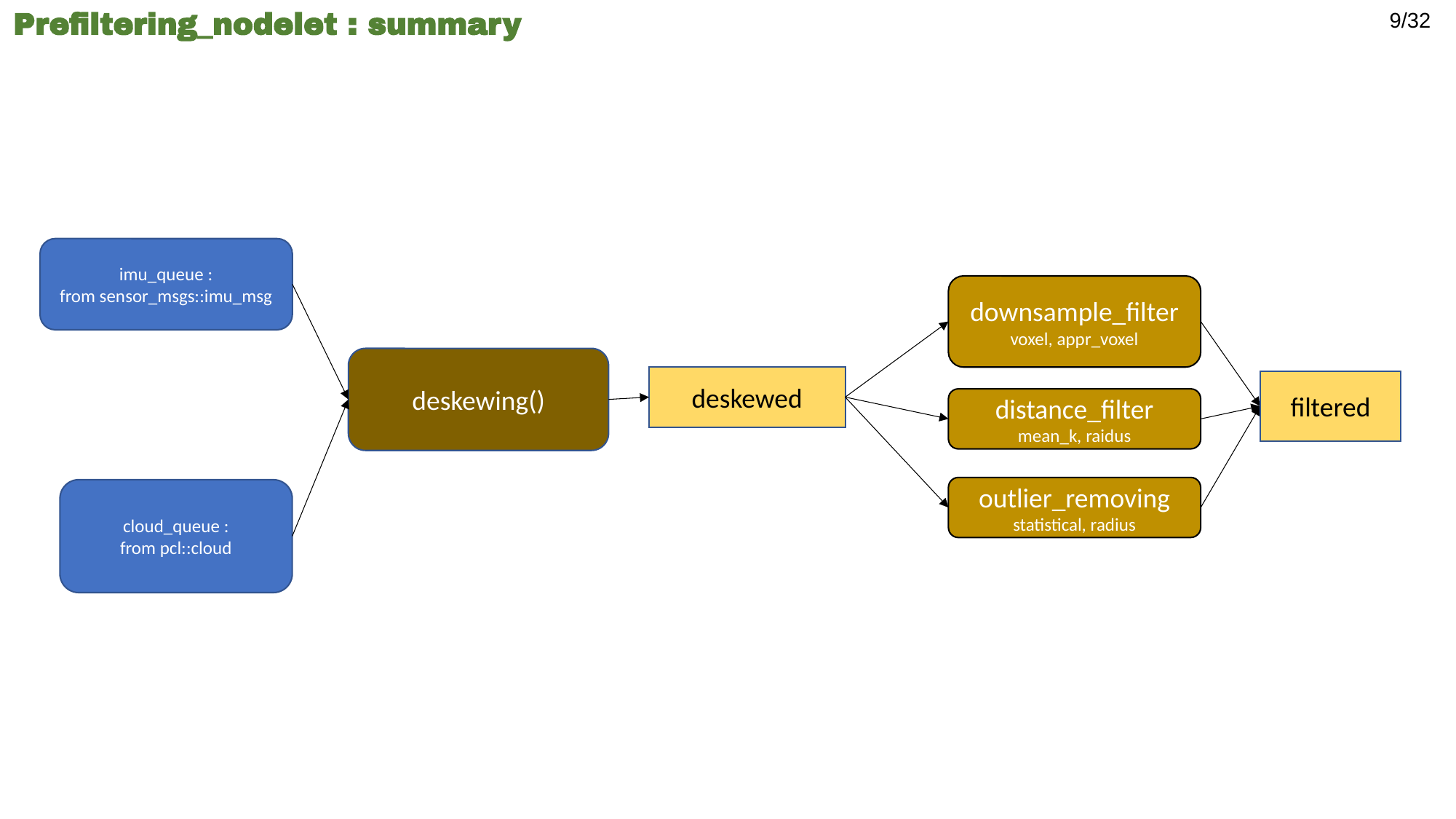

9/32
시작부분 : Cl
Prefiltering_nodelet : summary
imu_queue :
from sensor_msgs::imu_msg
downsample_filter
voxel, appr_voxel
deskewing()
deskewed
filtered
distance_filter
mean_k, raidus
outlier_removing
statistical, radius
cloud_queue :
from pcl::cloud